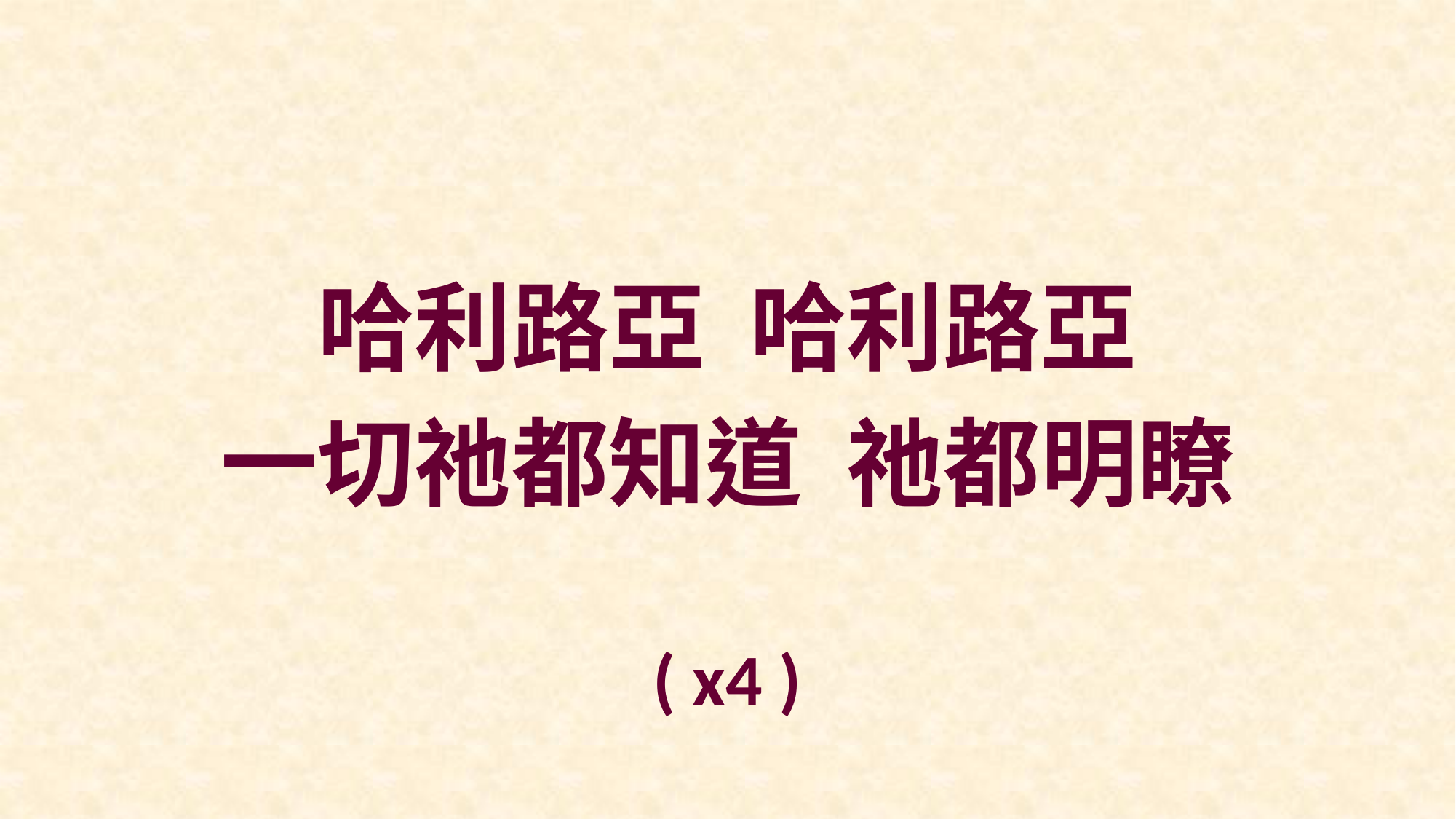

哈利路亞  哈利路亞
一切祂都知道  祂都明瞭
( x4 )